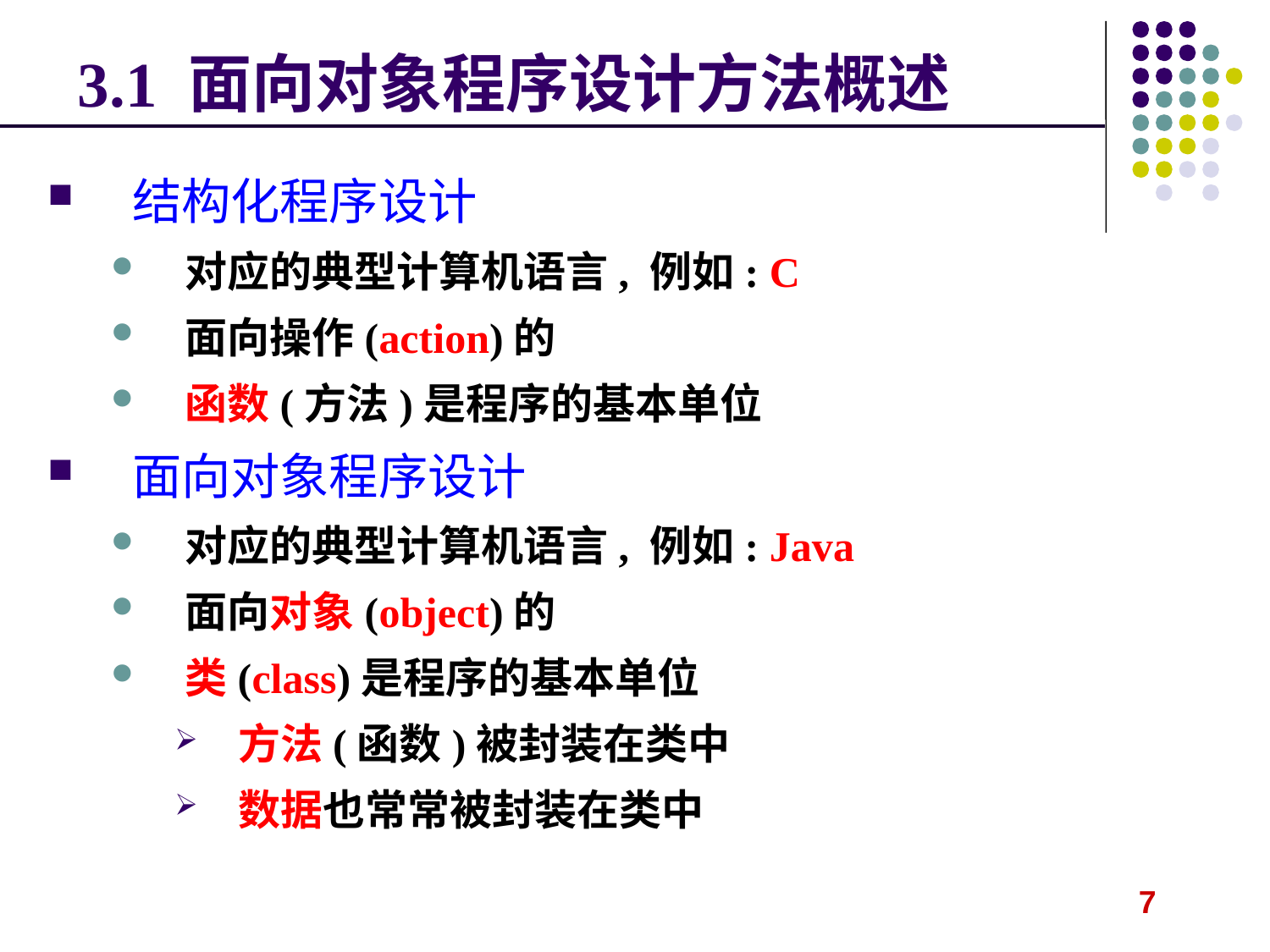

# 3.1 面向对象程序设计方法概述
结构化程序设计
对应的典型计算机语言, 例如: C
面向操作(action)的
函数(方法)是程序的基本单位
面向对象程序设计
对应的典型计算机语言, 例如: Java
面向对象(object)的
类(class)是程序的基本单位
方法(函数)被封装在类中
数据也常常被封装在类中